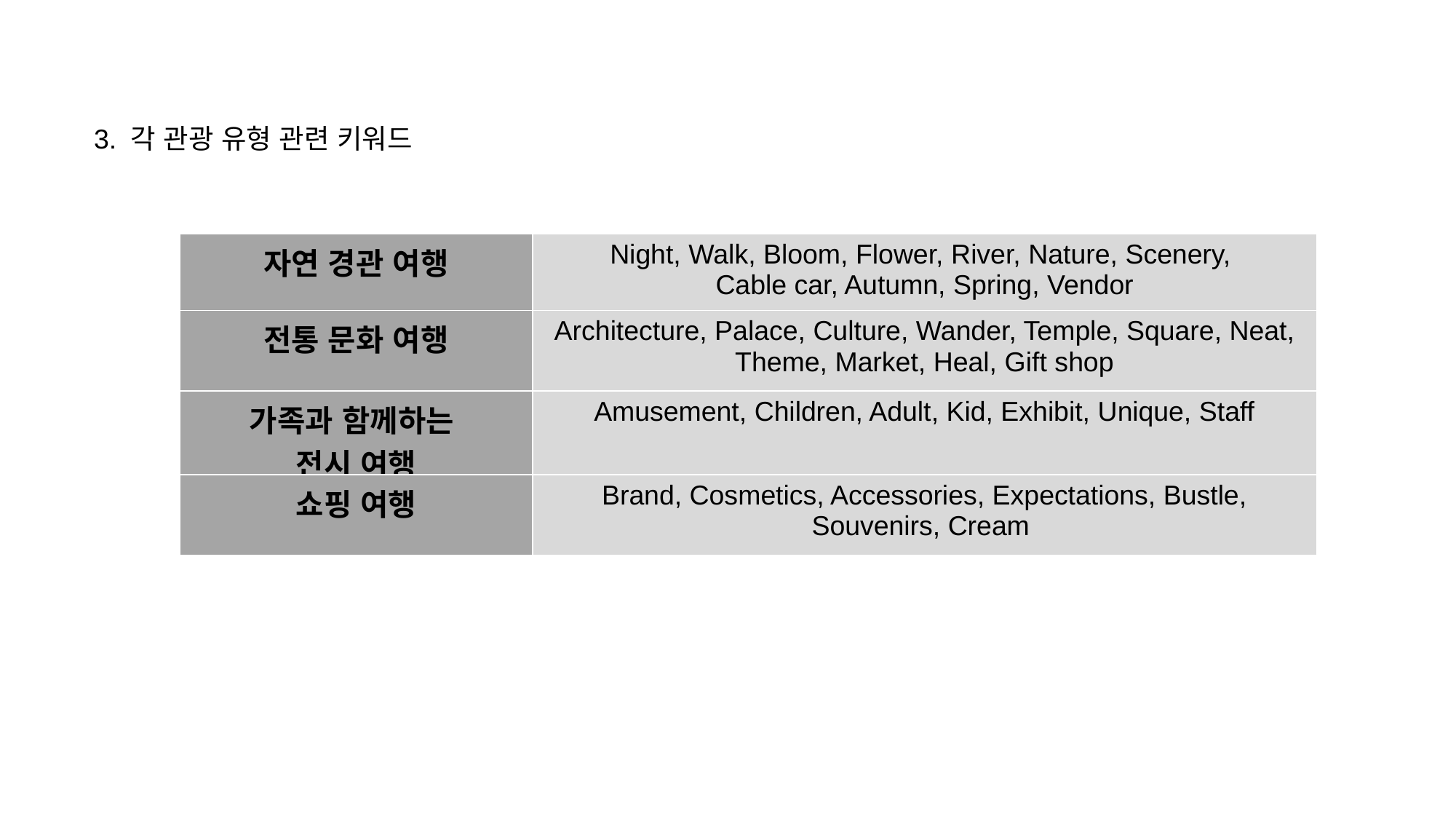

3. 각 관광 유형 관련 키워드
| 자연 경관 여행 | Night, Walk, Bloom, Flower, River, Nature, Scenery, Cable car, Autumn, Spring, Vendor |
| --- | --- |
| 전통 문화 여행 | Architecture, Palace, Culture, Wander, Temple, Square, Neat, Theme, Market, Heal, Gift shop |
| 가족과 함께하는 전시 여행 | Amusement, Children, Adult, Kid, Exhibit, Unique, Staff |
| 쇼핑 여행 | Brand, Cosmetics, Accessories, Expectations, Bustle, Souvenirs, Cream |